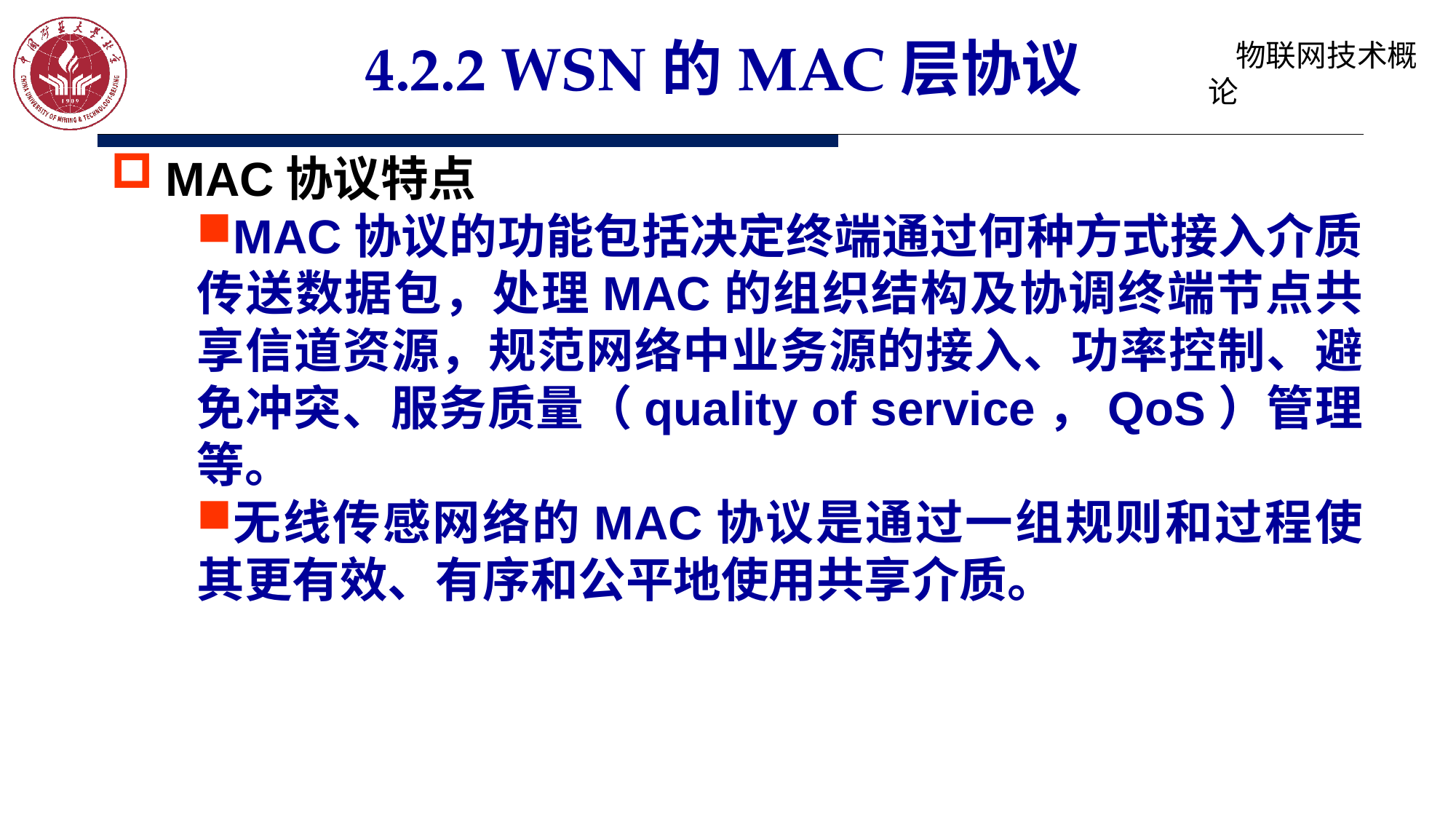

# 4.2.2 WSN的MAC层协议
MAC协议特点
MAC协议的功能包括决定终端通过何种方式接入介质传送数据包，处理MAC的组织结构及协调终端节点共享信道资源，规范网络中业务源的接入、功率控制、避免冲突、服务质量（quality of service，QoS）管理等。
无线传感网络的MAC协议是通过一组规则和过程使其更有效、有序和公平地使用共享介质。